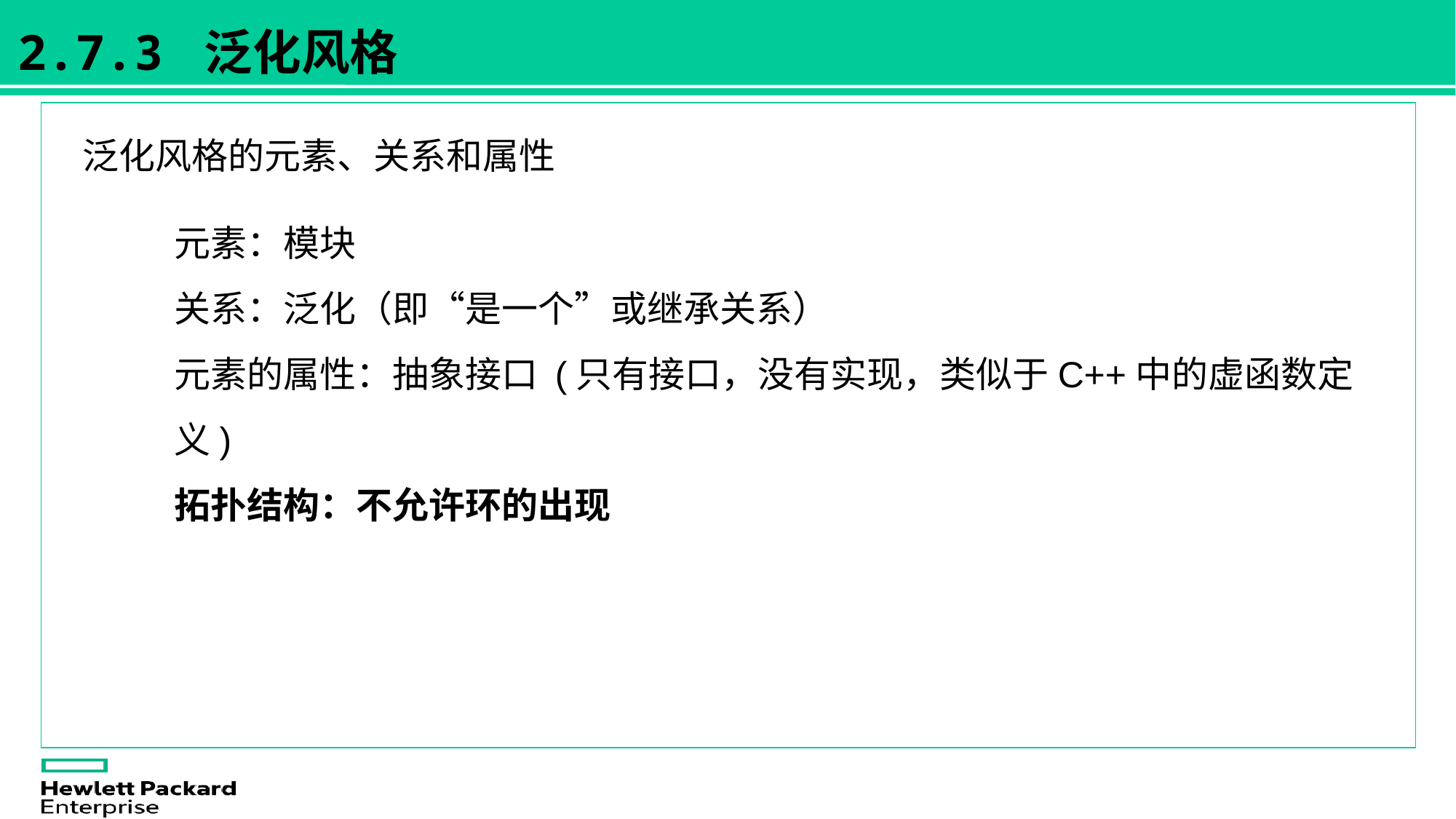

2.7.3 泛化风格

泛化风格的元素、关系和属性
元素：模块
关系：泛化（即“是一个”或继承关系）
元素的属性：抽象接口 (只有接口，没有实现，类似于C++中的虚函数定义)
拓扑结构：不允许环的出现